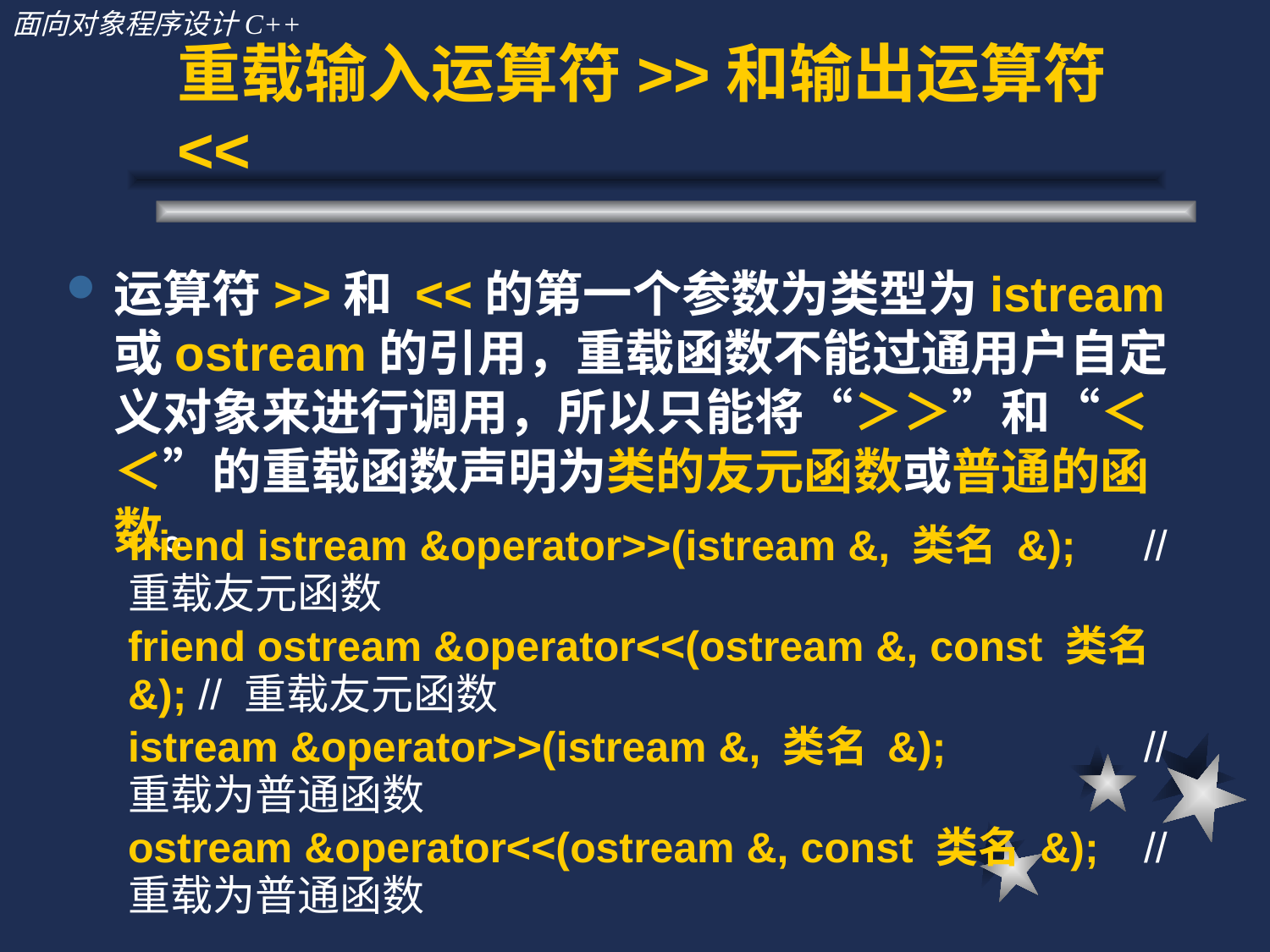

# 重载输入运算符>>和输出运算符<<
运算符>>和 <<的第一个参数为类型为istream或ostream的引用，重载函数不能过通用户自定义对象来进行调用，所以只能将“＞＞”和“＜＜”的重载函数声明为类的友元函数或普通的函数。

friend istream &operator>>(istream &, 类名 &);	// 重载友元函数
friend ostream &operator<<(ostream &, const 类名 &); // 重载友元函数
istream &operator>>(istream &, 类名 &);		// 重载为普通函数
ostream &operator<<(ostream &, const 类名 &);	// 重载为普通函数